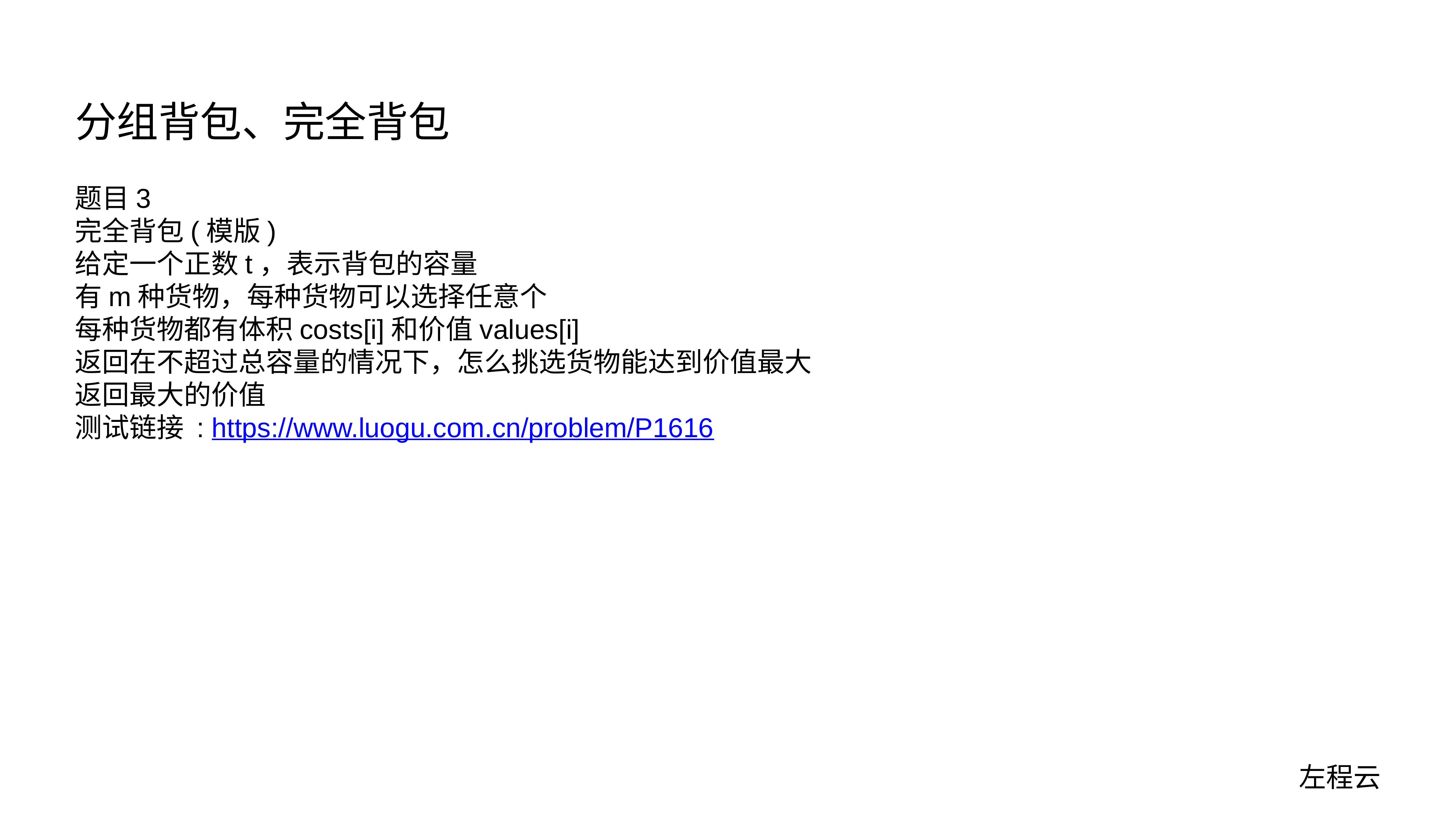

# 分组背包、完全背包
题目3
完全背包(模版)
给定一个正数t，表示背包的容量
有m种货物，每种货物可以选择任意个
每种货物都有体积costs[i]和价值values[i]
返回在不超过总容量的情况下，怎么挑选货物能达到价值最大
返回最大的价值
测试链接 : https://www.luogu.com.cn/problem/P1616

左程云